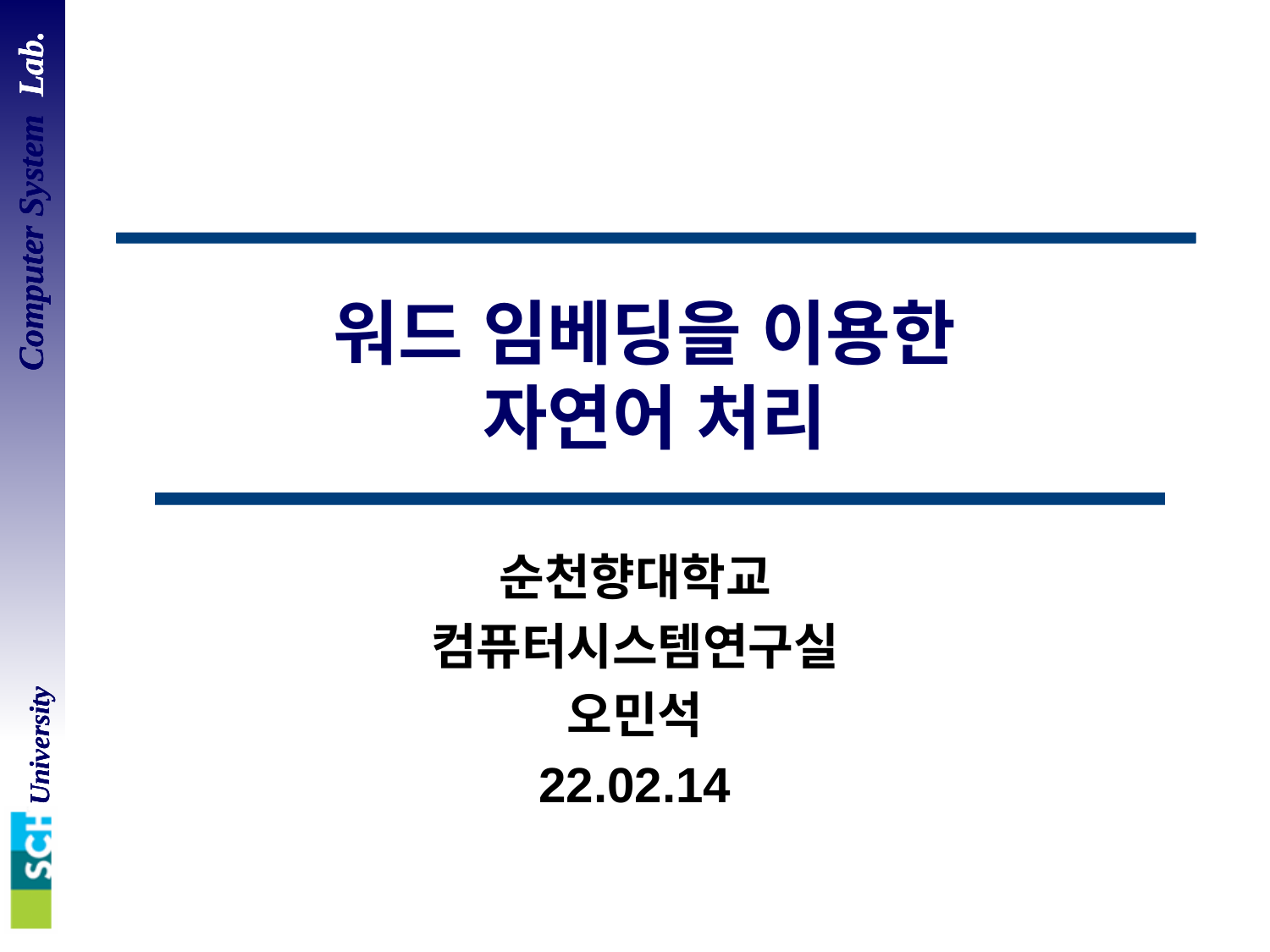

# 워드 임베딩을 이용한 자연어 처리
순천향대학교
컴퓨터시스템연구실
오민석
22.02.14